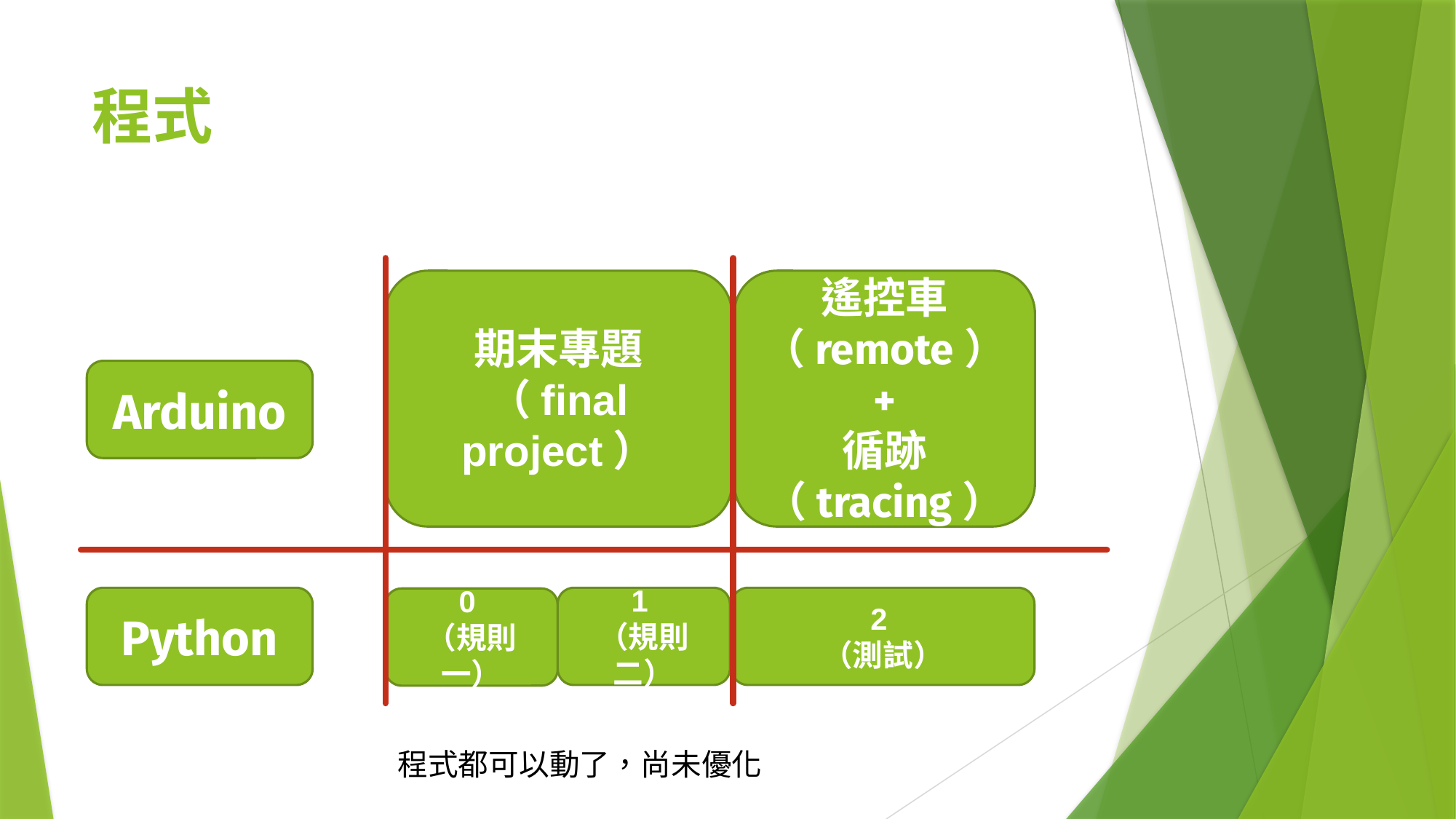

# 程式
期末專題
（final project）
遙控車（remote）
+
循跡
（tracing）
Arduino
Python
1
（規則二）
2
（測試）
0
（規則一）
程式都可以動了，尚未優化